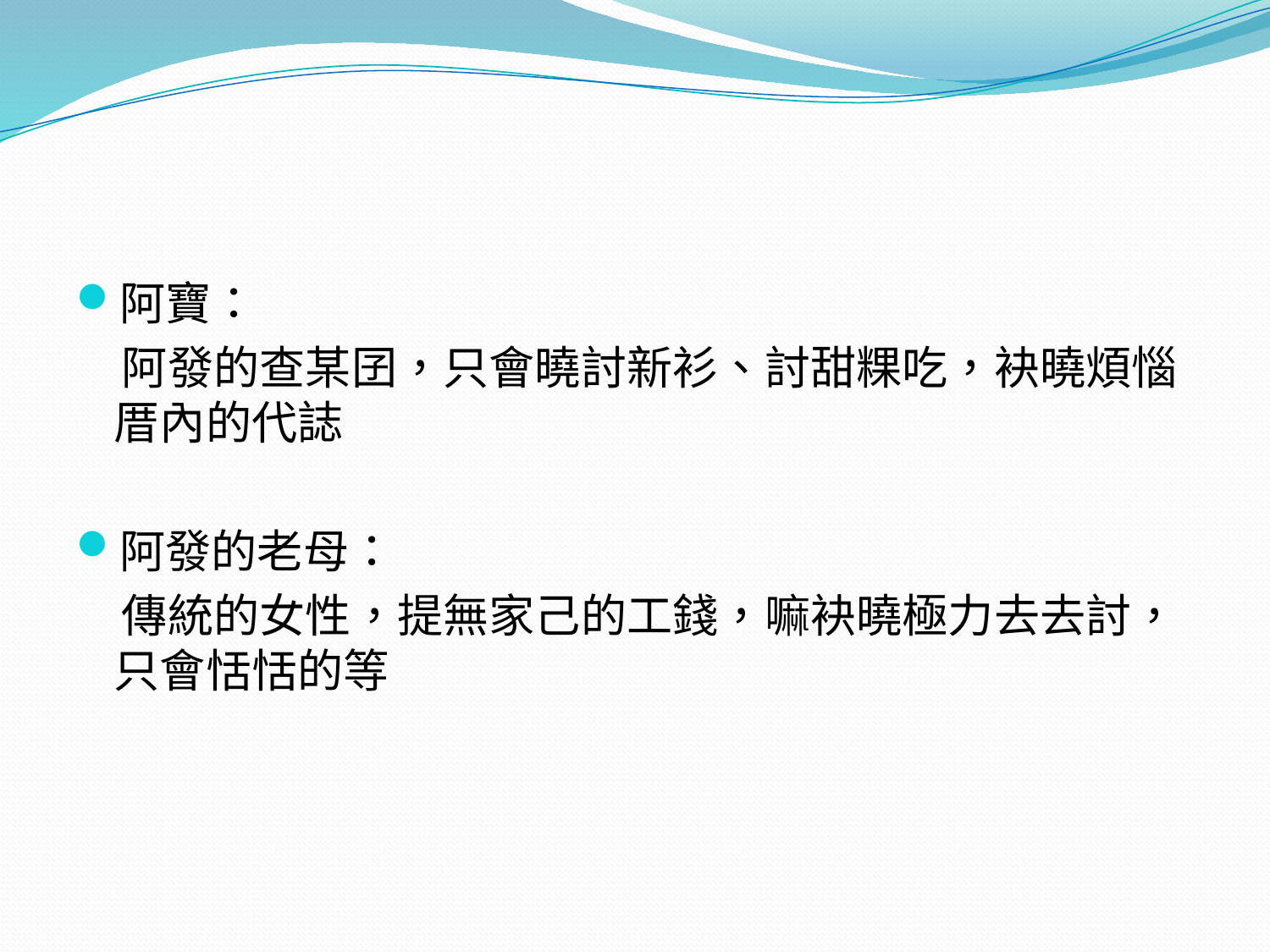

#
阿寶：
　阿發的查某囝，只會曉討新衫、討甜粿吃，袂曉煩惱厝內的代誌

阿發的老母：
　傳統的女性，提無家己的工錢，嘛袂曉極力去去討，只會恬恬的等